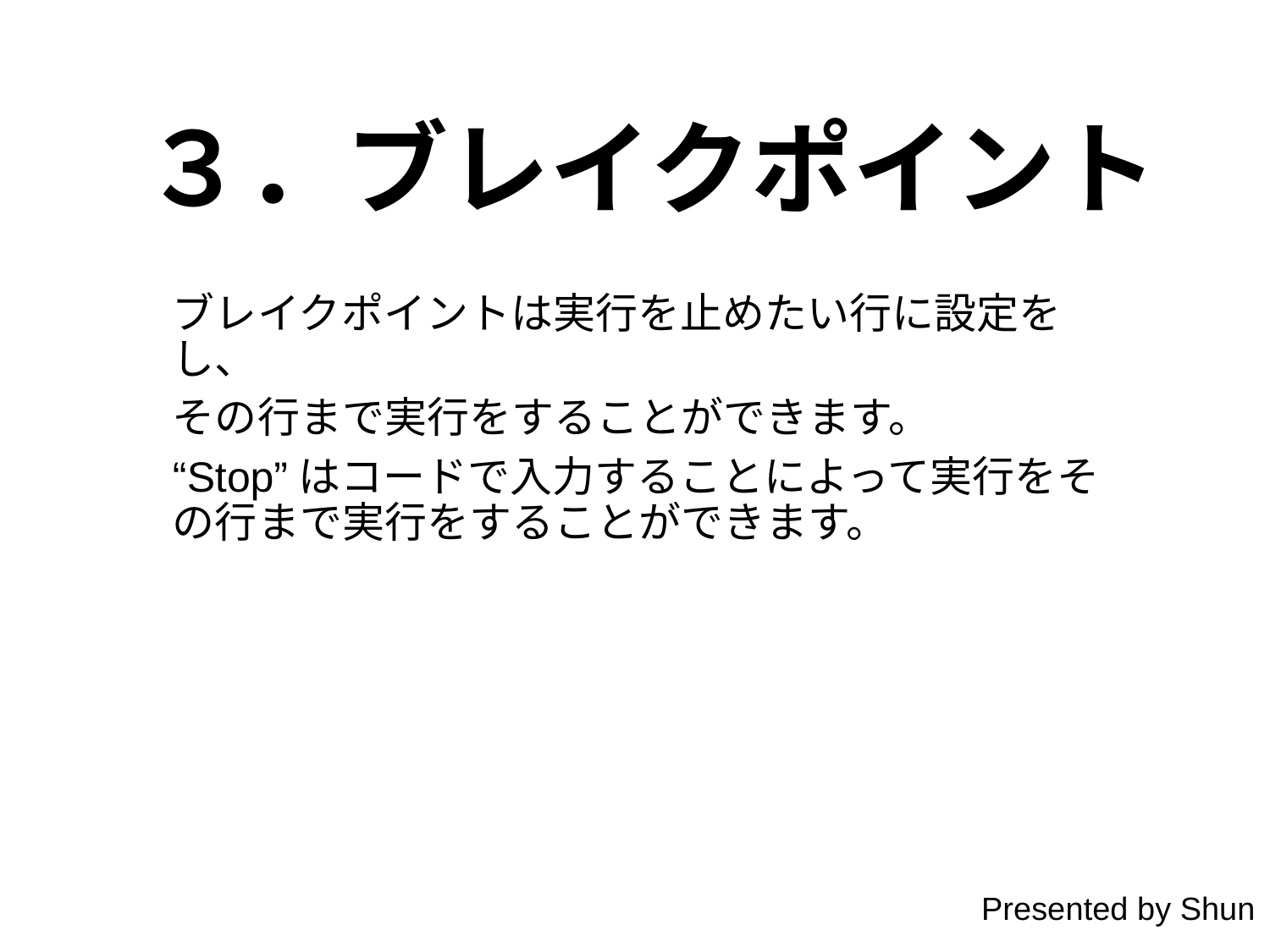

# ３．ブレイクポイント
ブレイクポイントは実行を止めたい行に設定をし、
その行まで実行をすることができます。
“Stop”はコードで入力することによって実行をその行まで実行をすることができます。

Presented by Shun